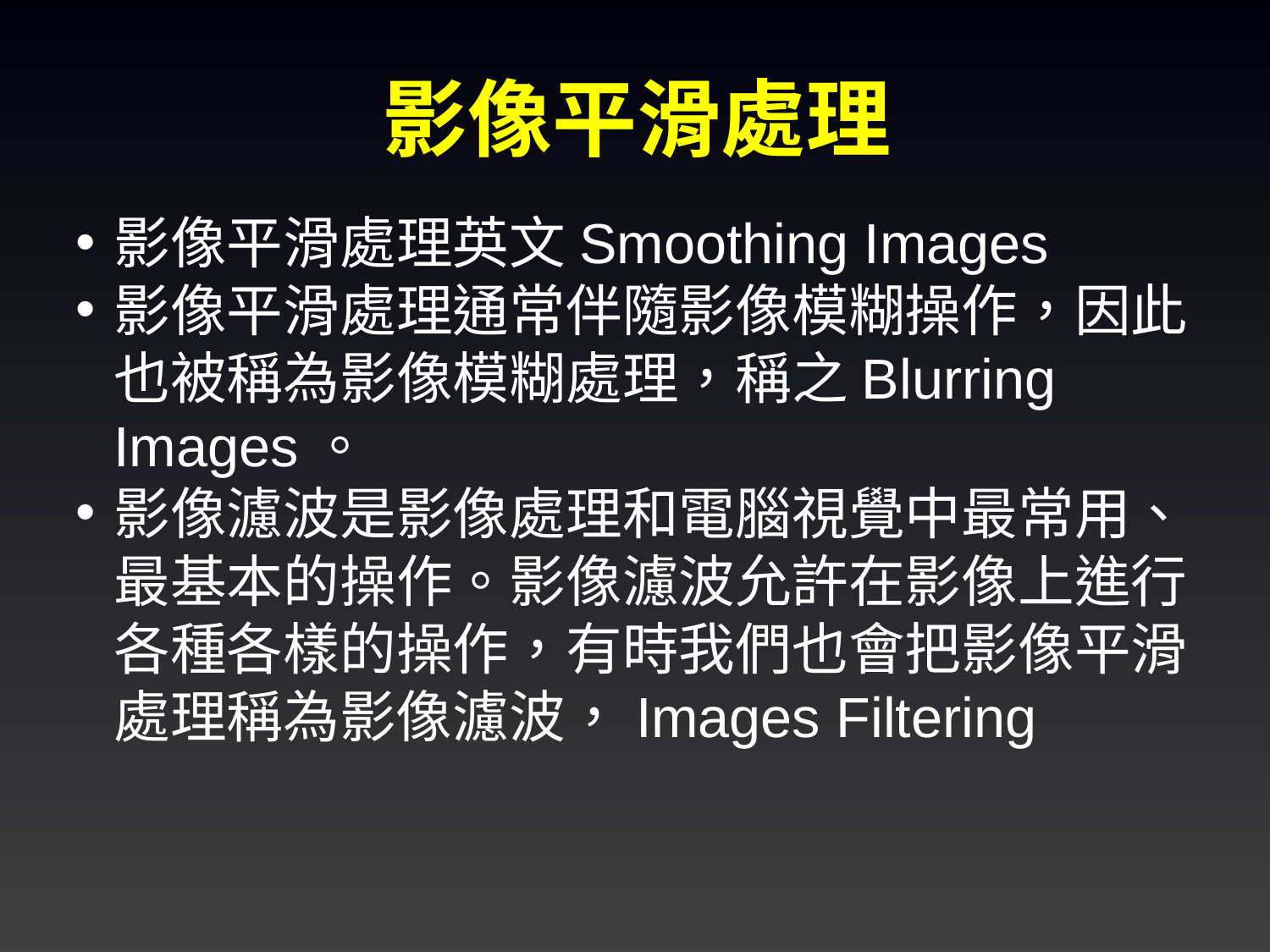

影像平滑處理
影像平滑處理英文Smoothing Images
影像平滑處理通常伴隨影像模糊操作，因此也被稱為影像模糊處理，稱之Blurring Images。
影像濾波是影像處理和電腦視覺中最常用、最基本的操作。影像濾波允許在影像上進行各種各樣的操作，有時我們也會把影像平滑處理稱為影像濾波，Images Filtering